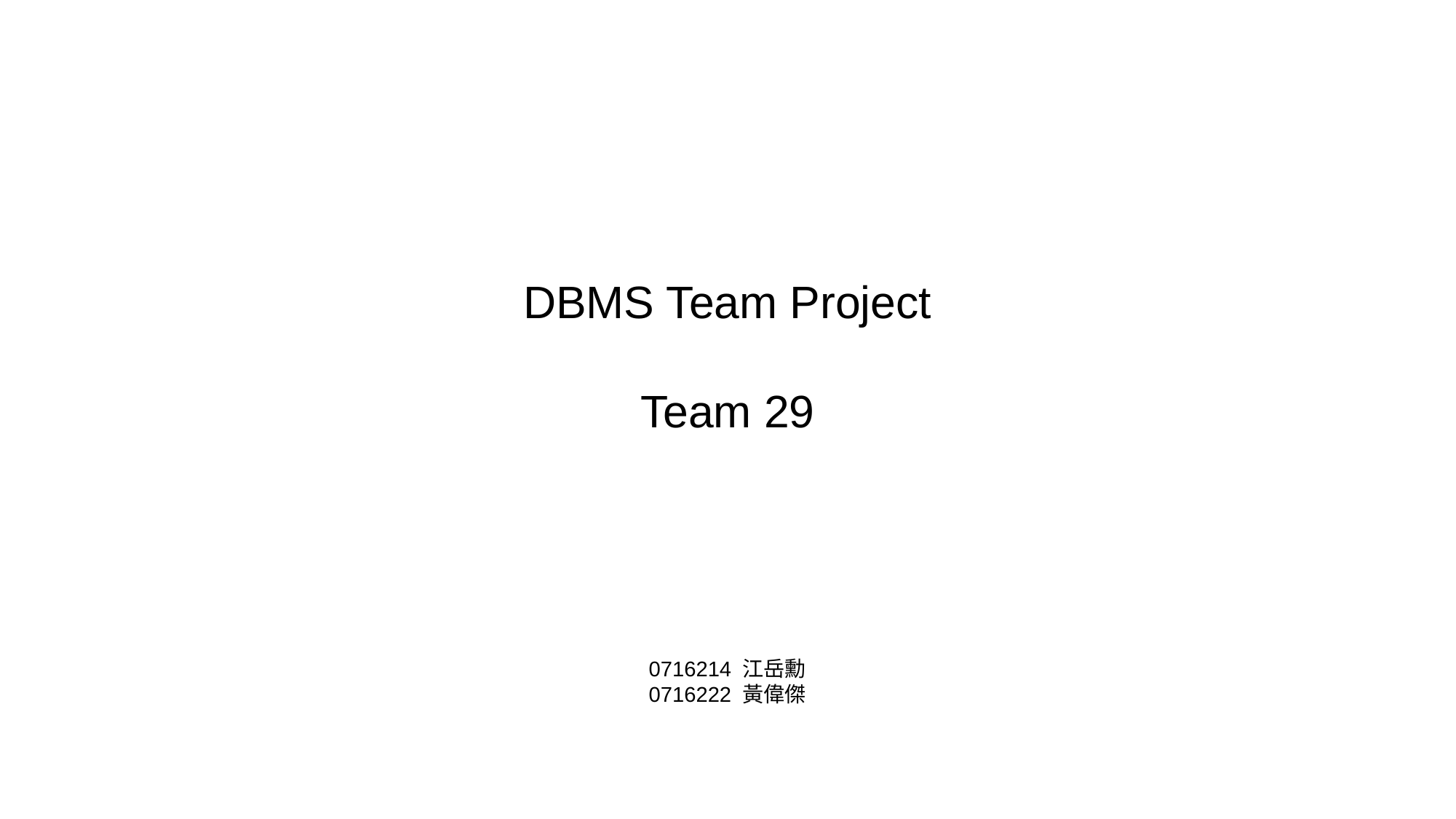

DBMS Team Project

Team 29

0716214 江岳勳
0716222 黃偉傑